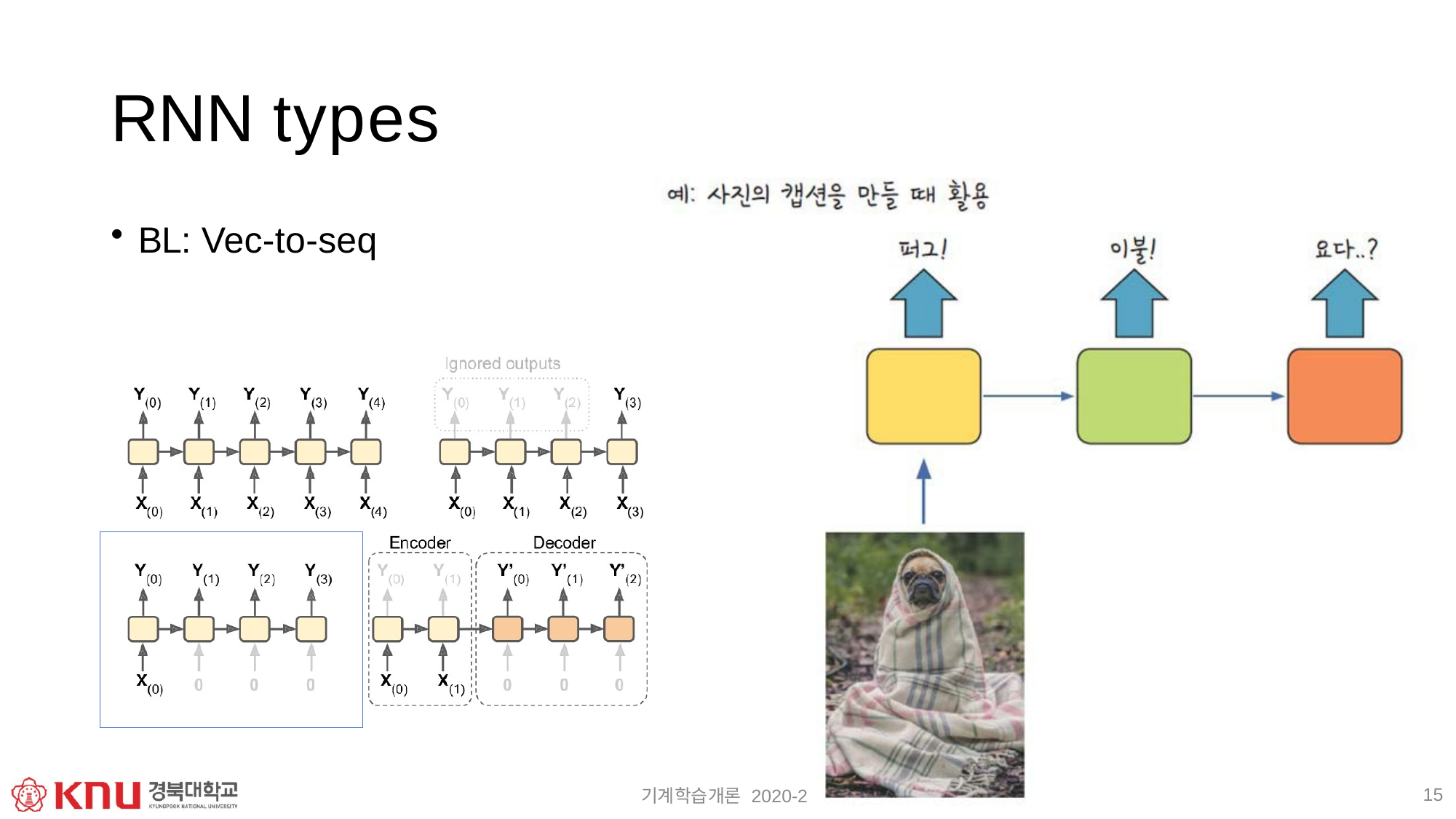

# RNN types

BL: Vec-to-seq
15
기계학습개론 2020-2